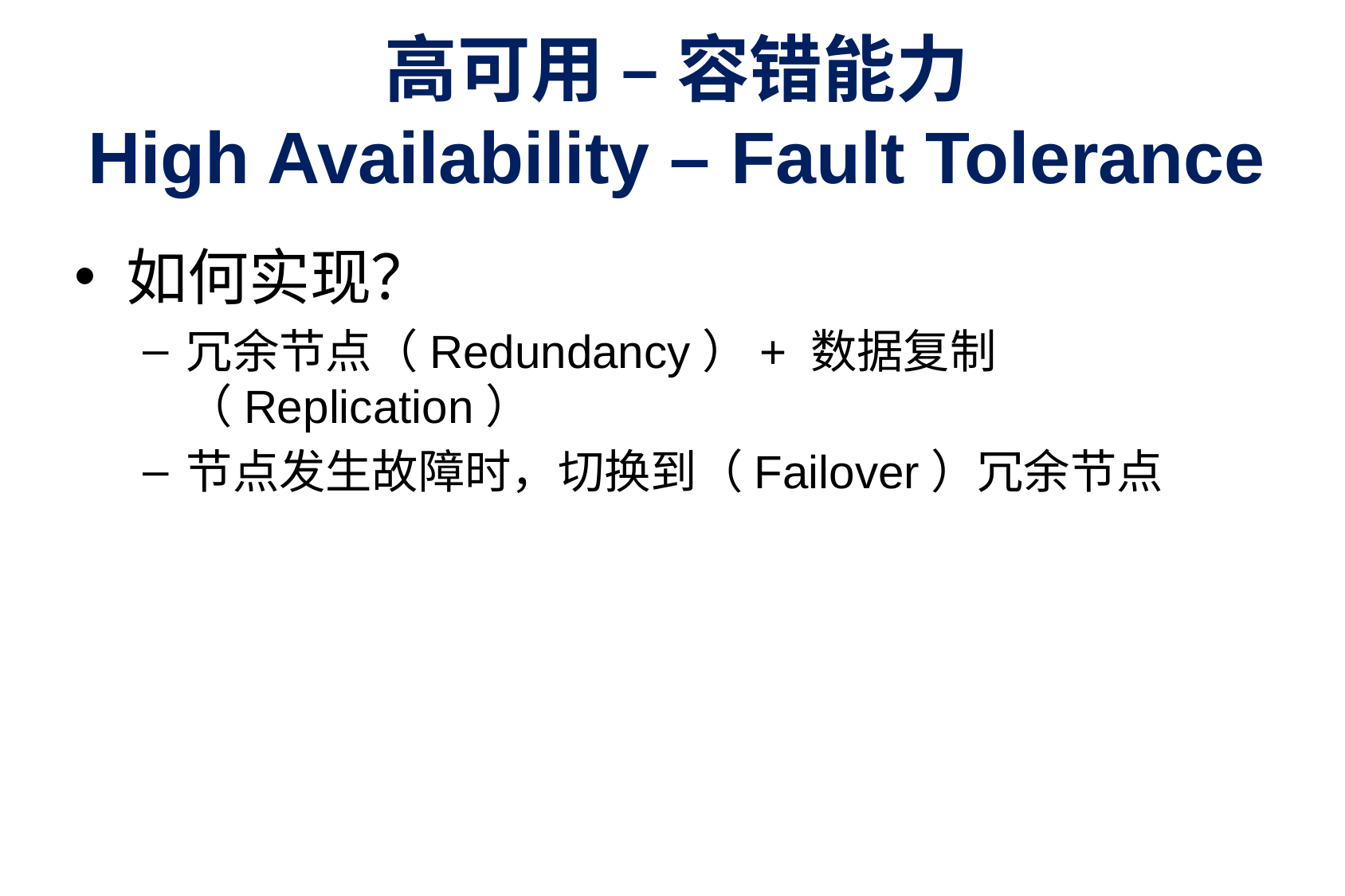

# 高可用 – 容错能力 High Availability – Fault Tolerance
如何实现？
冗余节点（Redundancy）+ 数据复制（Replication）
节点发生故障时，切换到（Failover）冗余节点